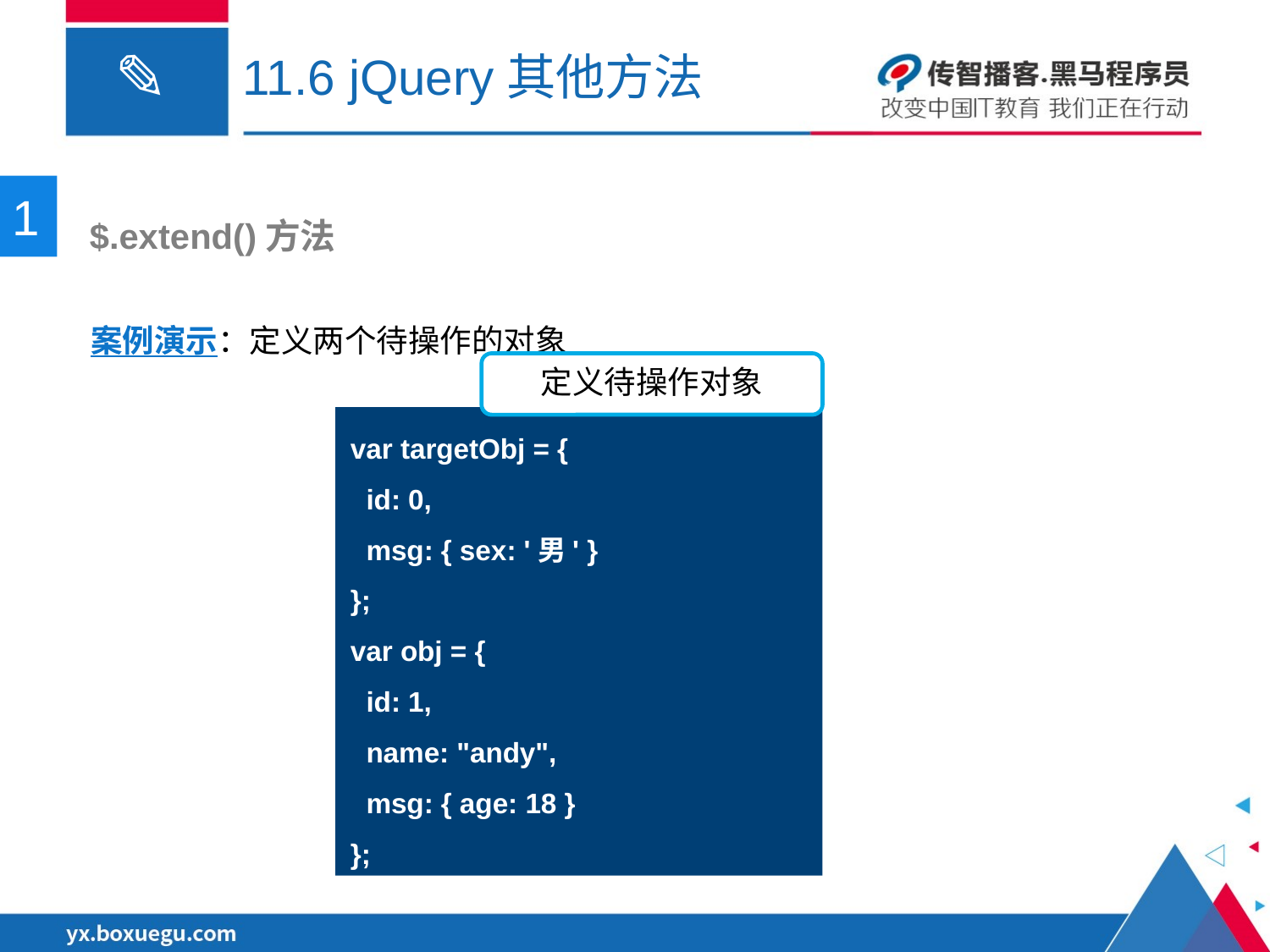

# 11.6 jQuery其他方法

1
  $.extend()方法
案例演示：定义两个待操作的对象
定义待操作对象

var targetObj = {
  id: 0,
  msg: { sex: '男' }
};
var obj = {
  id: 1,
  name: "andy",
  msg: { age: 18 }
};